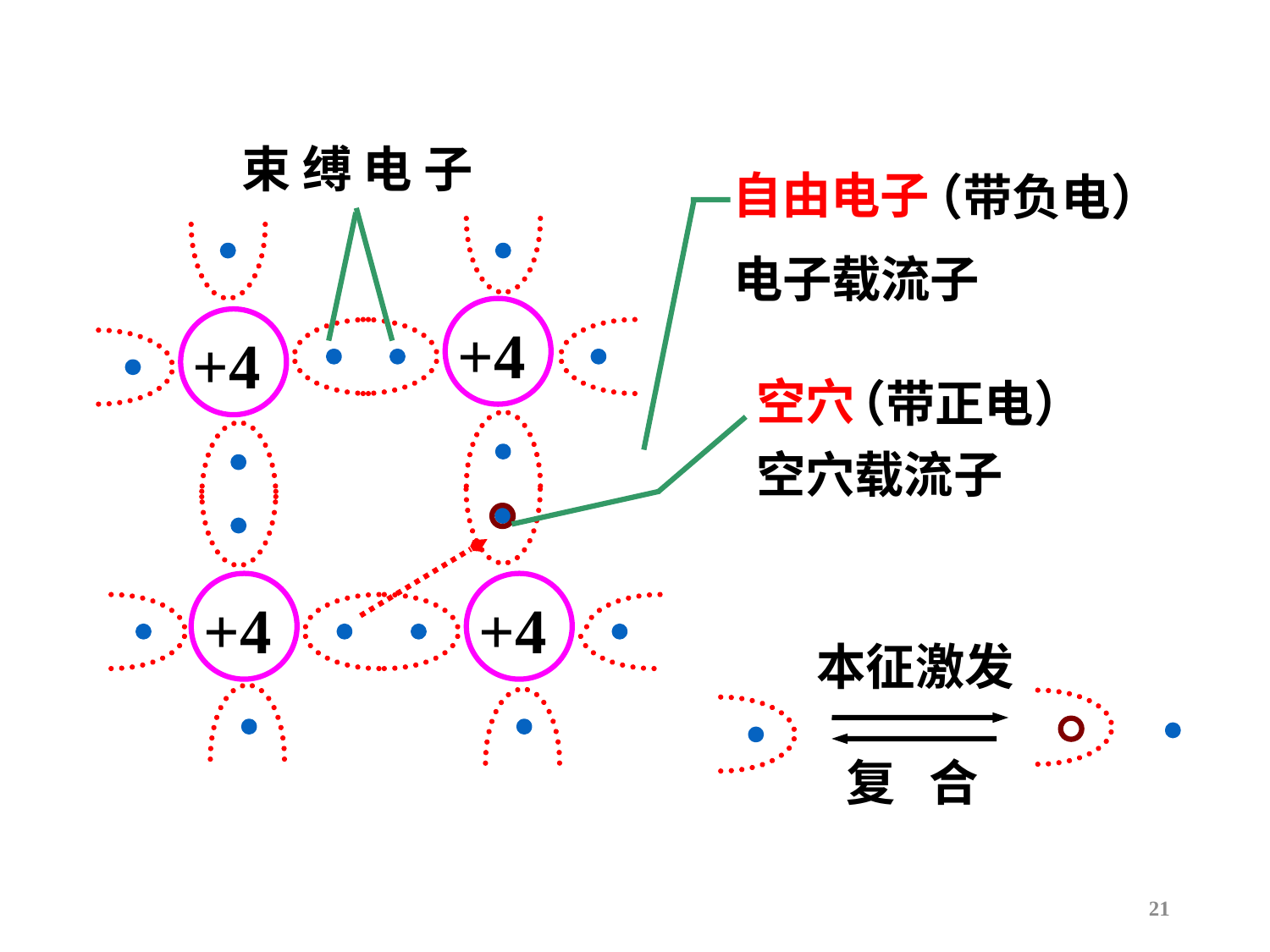

束 缚 电 子
自由电子
（带负电）

电子载流子

+4
+4

空穴
（带正电）

空穴载流子

+4
+4

本征激发

复   合
21